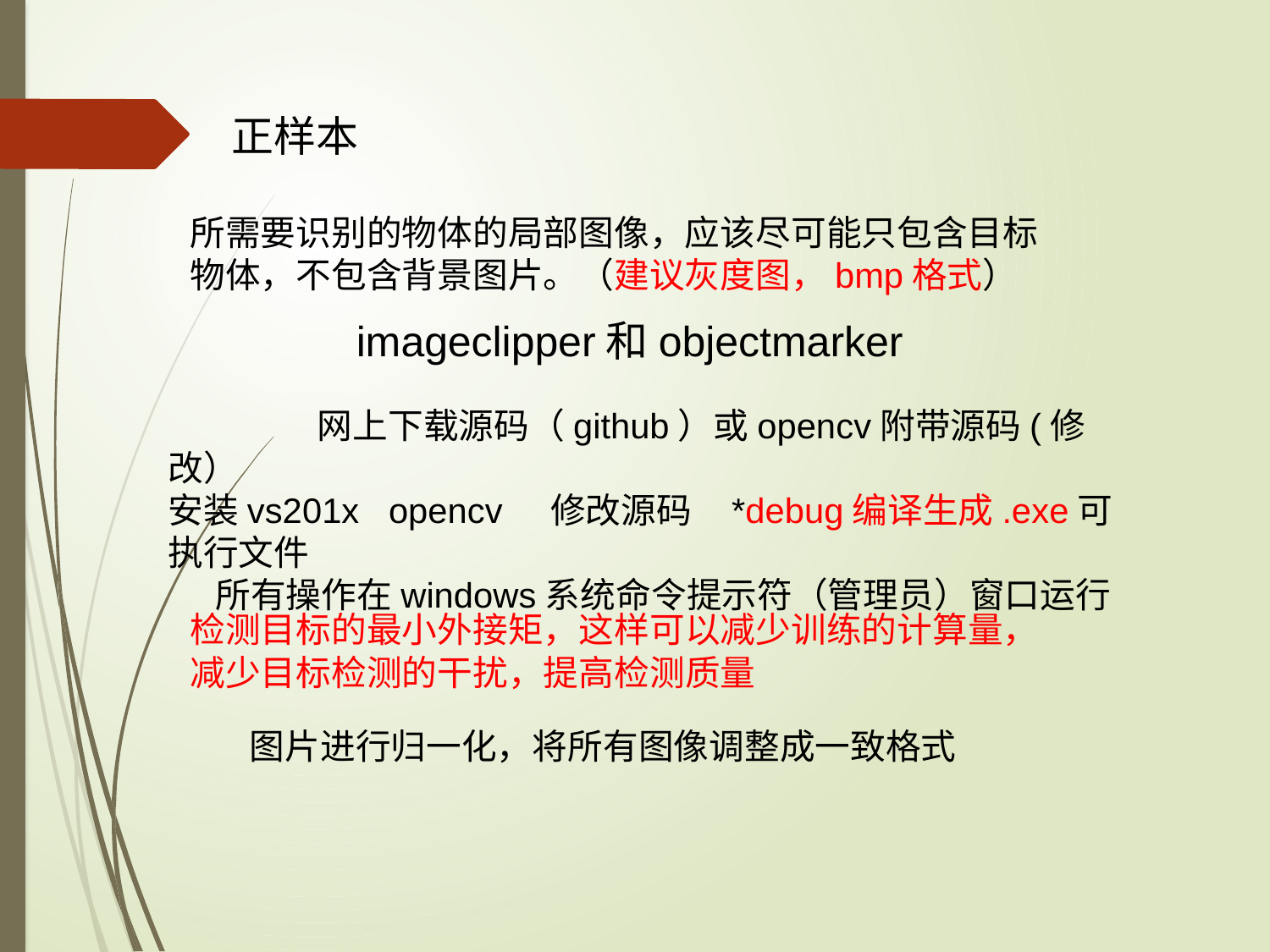

正样本
所需要识别的物体的局部图像，应该尽可能只包含目标物体，不包含背景图片。（建议灰度图，bmp格式）
imageclipper和objectmarker
                  网上下载源码（github）或opencv附带源码(修改）
安装vs201x   opencv    修改源码    *debug编译生成.exe可执行文件
     所有操作在windows系统命令提示符（管理员）窗口运行
检测目标的最小外接矩，这样可以减少训练的计算量，减少目标检测的干扰，提高检测质量
图片进行归一化，将所有图像调整成一致格式